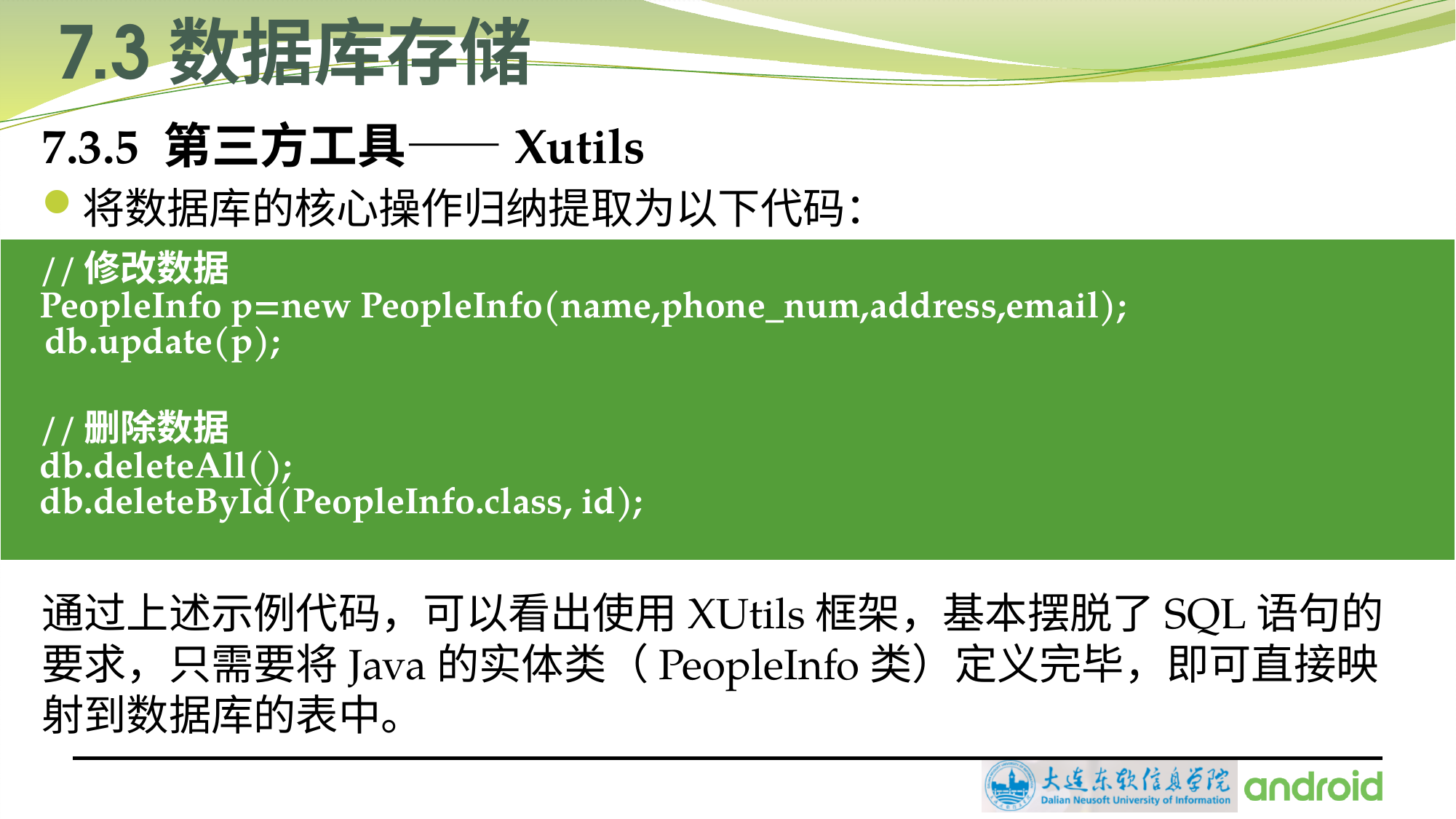

# 7.3数据库存储
7.3.5 第三方工具——Xutils
将数据库的核心操作归纳提取为以下代码：

| //修改数据 PeopleInfo p=new PeopleInfo(name,phone\_num,address,email); db.update(p);   //删除数据 db.deleteAll(); db.deleteById(PeopleInfo.class, id); |
| --- |
通过上述示例代码，可以看出使用XUtils框架，基本摆脱了SQL语句的要求，只需要将Java的实体类（PeopleInfo类）定义完毕，即可直接映射到数据库的表中。